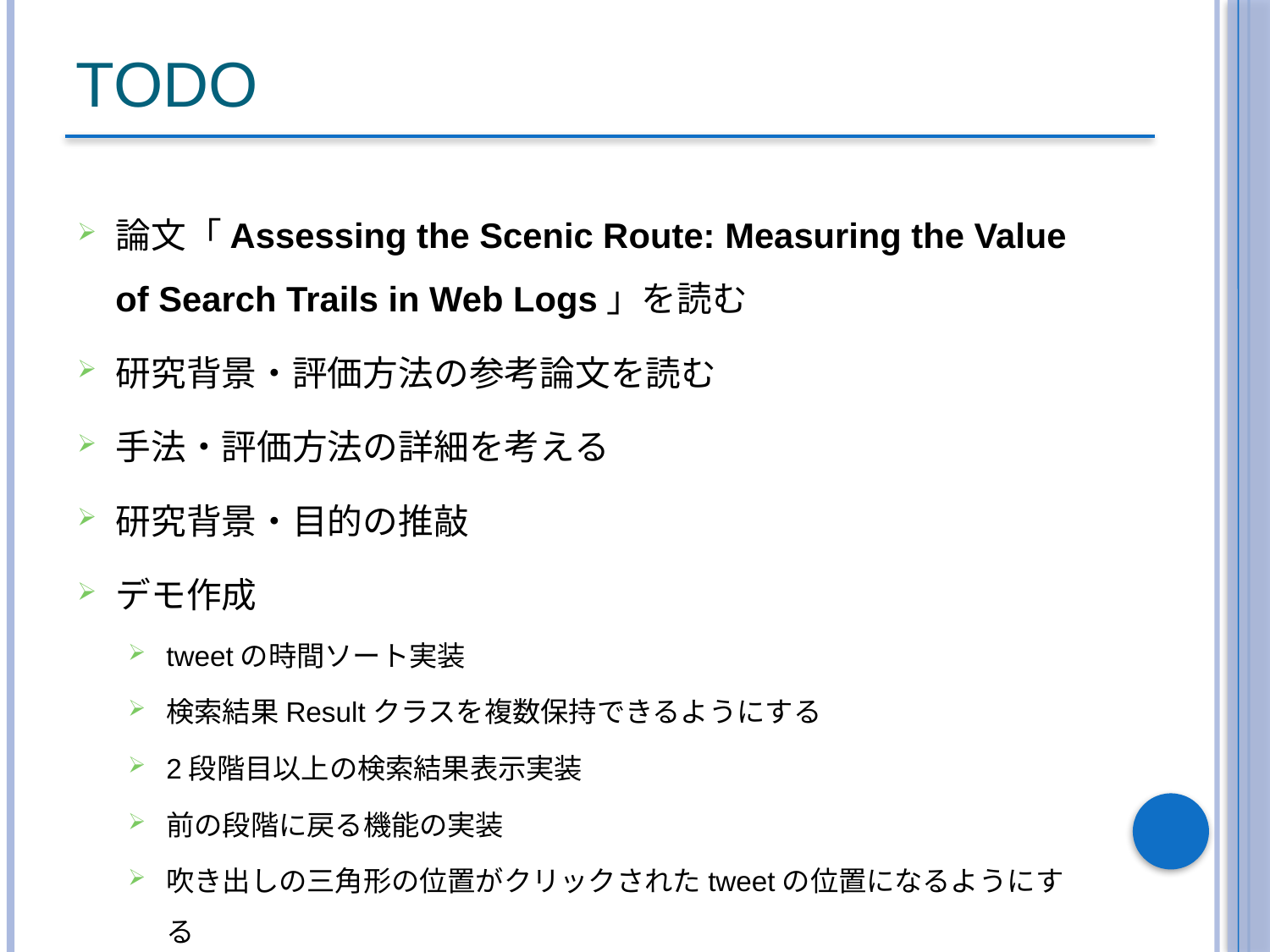

# ToDo
論文「Assessing the Scenic Route: Measuring the Value of Search Trails in Web Logs」を読む
研究背景・評価方法の参考論文を読む
手法・評価方法の詳細を考える
研究背景・目的の推敲
デモ作成
tweetの時間ソート実装
検索結果Resultクラスを複数保持できるようにする
2段階目以上の検索結果表示実装
前の段階に戻る機能の実装
吹き出しの三角形の位置がクリックされたtweetの位置になるようにする